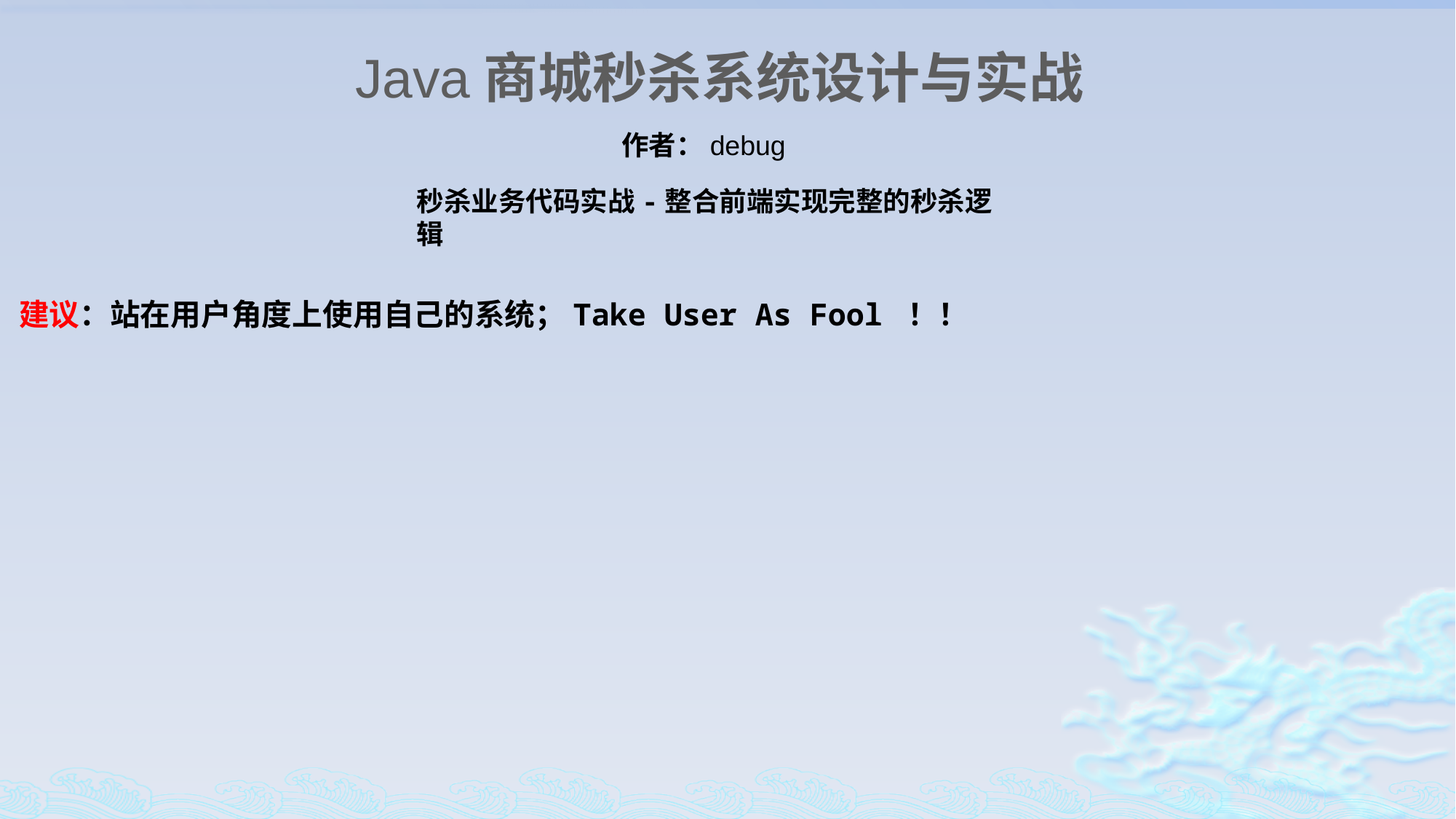

Java商城秒杀系统设计与实战
作者：debug
秒杀业务代码实战-整合前端实现完整的秒杀逻辑
建议：站在用户角度上使用自己的系统；Take User As Fool ！！